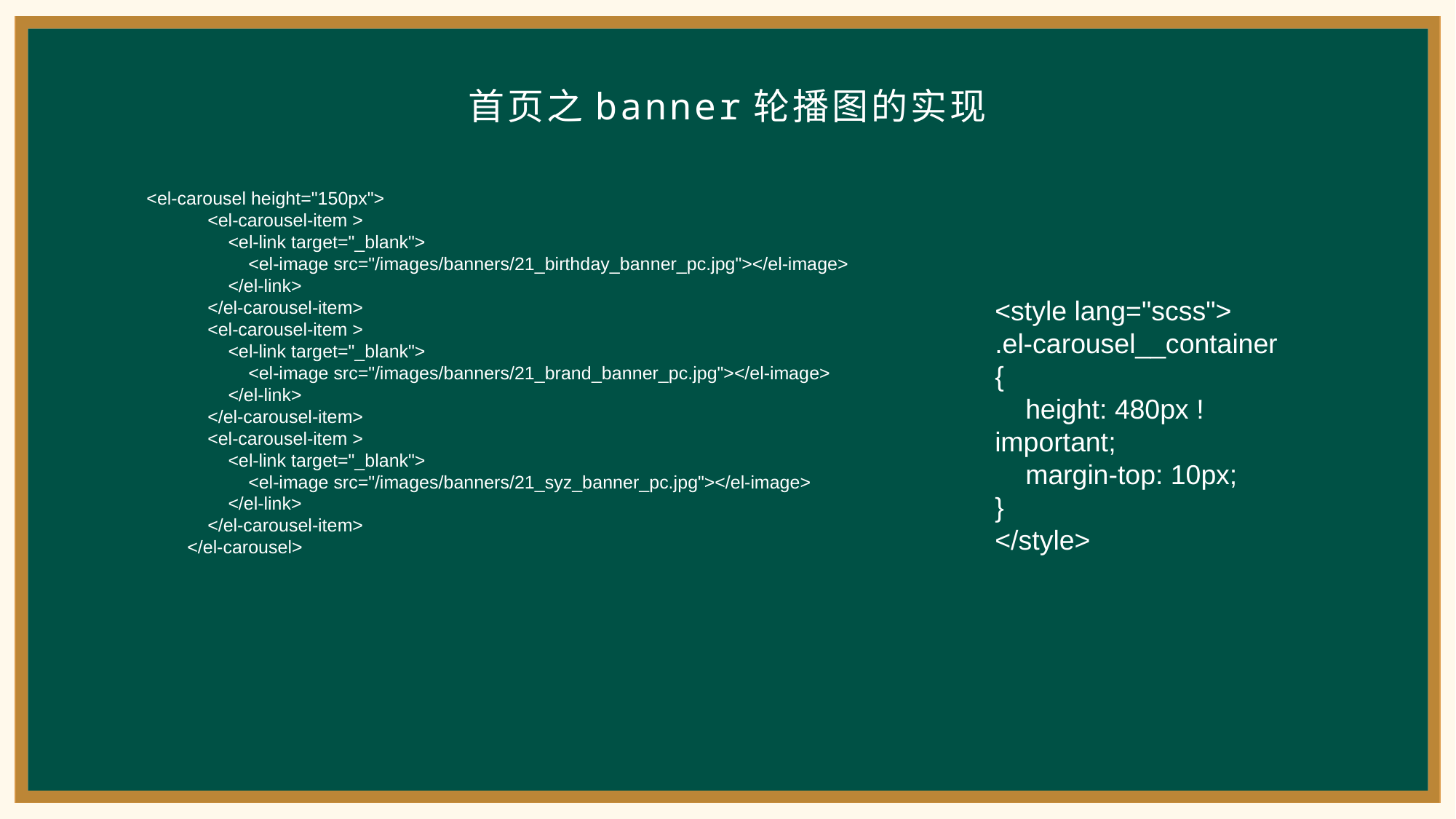

首页之banner轮播图的实现
<el-carousel height="150px">
            <el-carousel-item >
                <el-link target="_blank">
                    <el-image src="/images/banners/21_birthday_banner_pc.jpg"></el-image>
                </el-link>
            </el-carousel-item>
            <el-carousel-item >
                <el-link target="_blank">
                    <el-image src="/images/banners/21_brand_banner_pc.jpg"></el-image>
                </el-link>
            </el-carousel-item>
            <el-carousel-item >
                <el-link target="_blank">
                    <el-image src="/images/banners/21_syz_banner_pc.jpg"></el-image>
                </el-link>
            </el-carousel-item>
        </el-carousel>
<style lang="scss">
.el-carousel__container {
    height: 480px !important;
    margin-top: 10px;
}
</style>